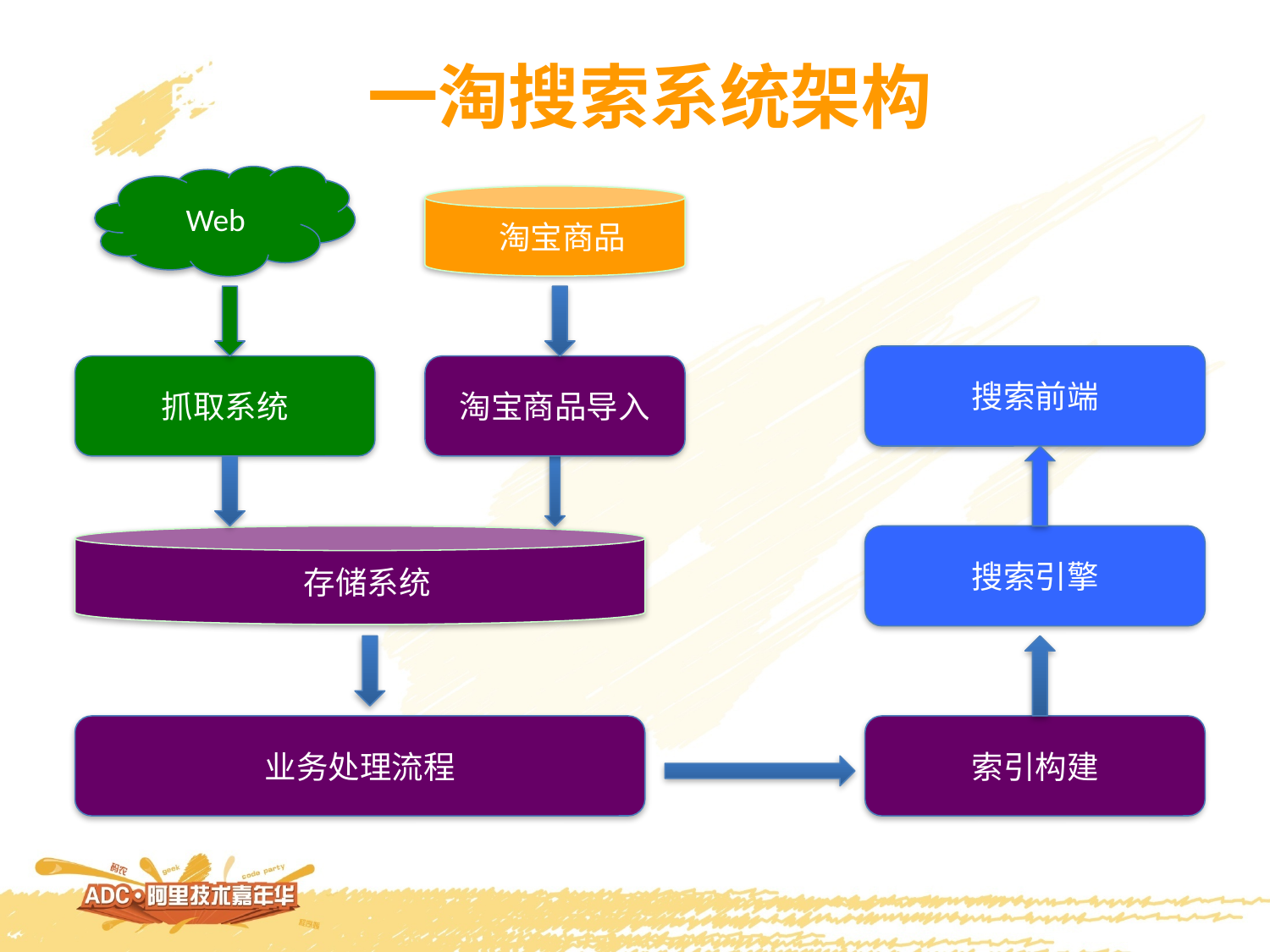

一淘搜索系统架构
Web
 淘宝商品

搜索前端
抓取系统
淘宝商品导入

 存储系统
搜索引擎

业务处理流程
索引构建